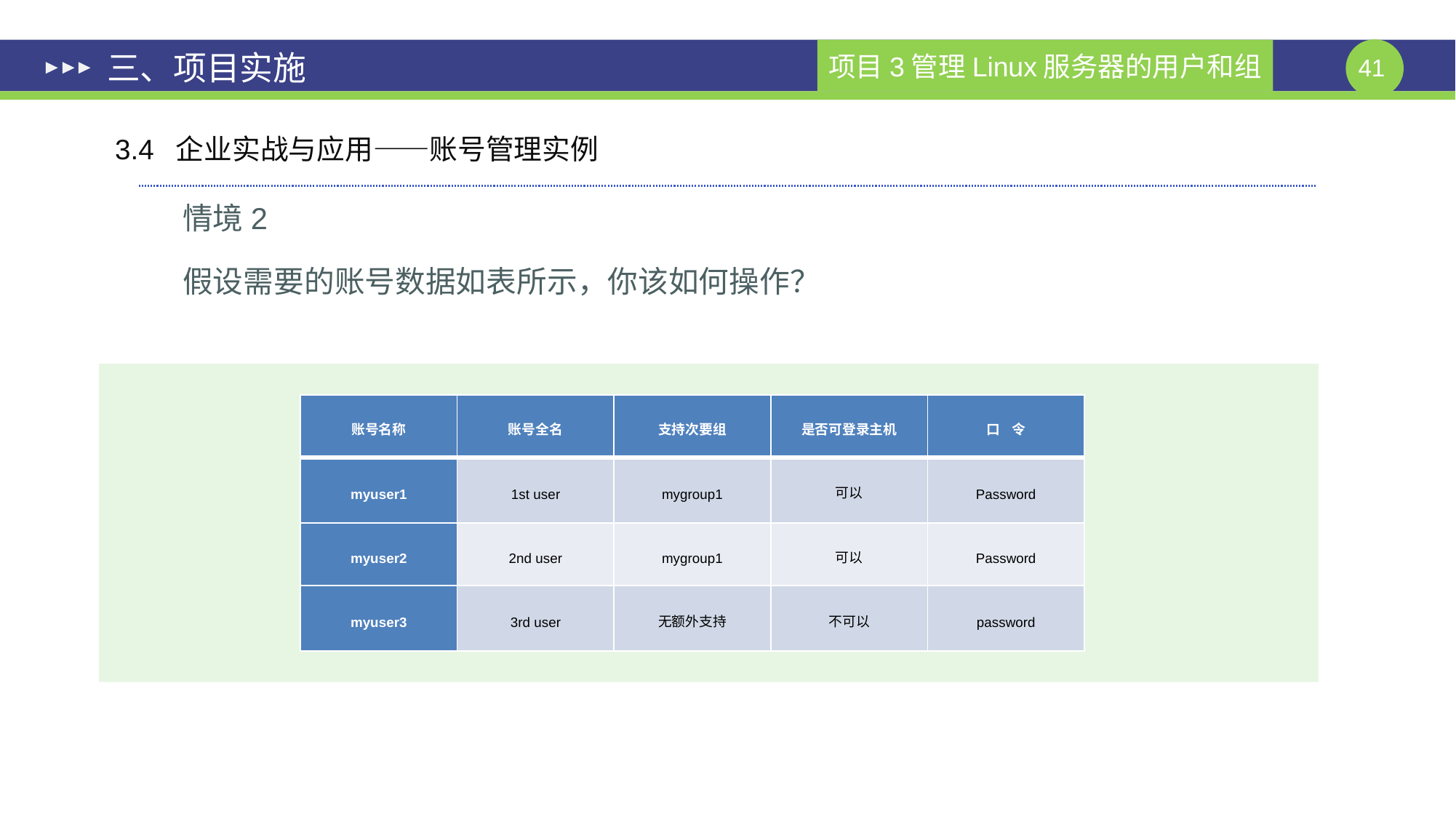

# 三、项目实施
3.4  企业实战与应用——账号管理实例
情境2
假设需要的账号数据如表所示，你该如何操作？

| 账号名称 | 账号全名 | 支持次要组 | 是否可登录主机 | 口 令 |
| --- | --- | --- | --- | --- |
| myuser1 | 1st user | mygroup1 | 可以 | Password |
| myuser2 | 2nd user | mygroup1 | 可以 | Password |
| myuser3 | 3rd user | 无额外支持 | 不可以 | password |